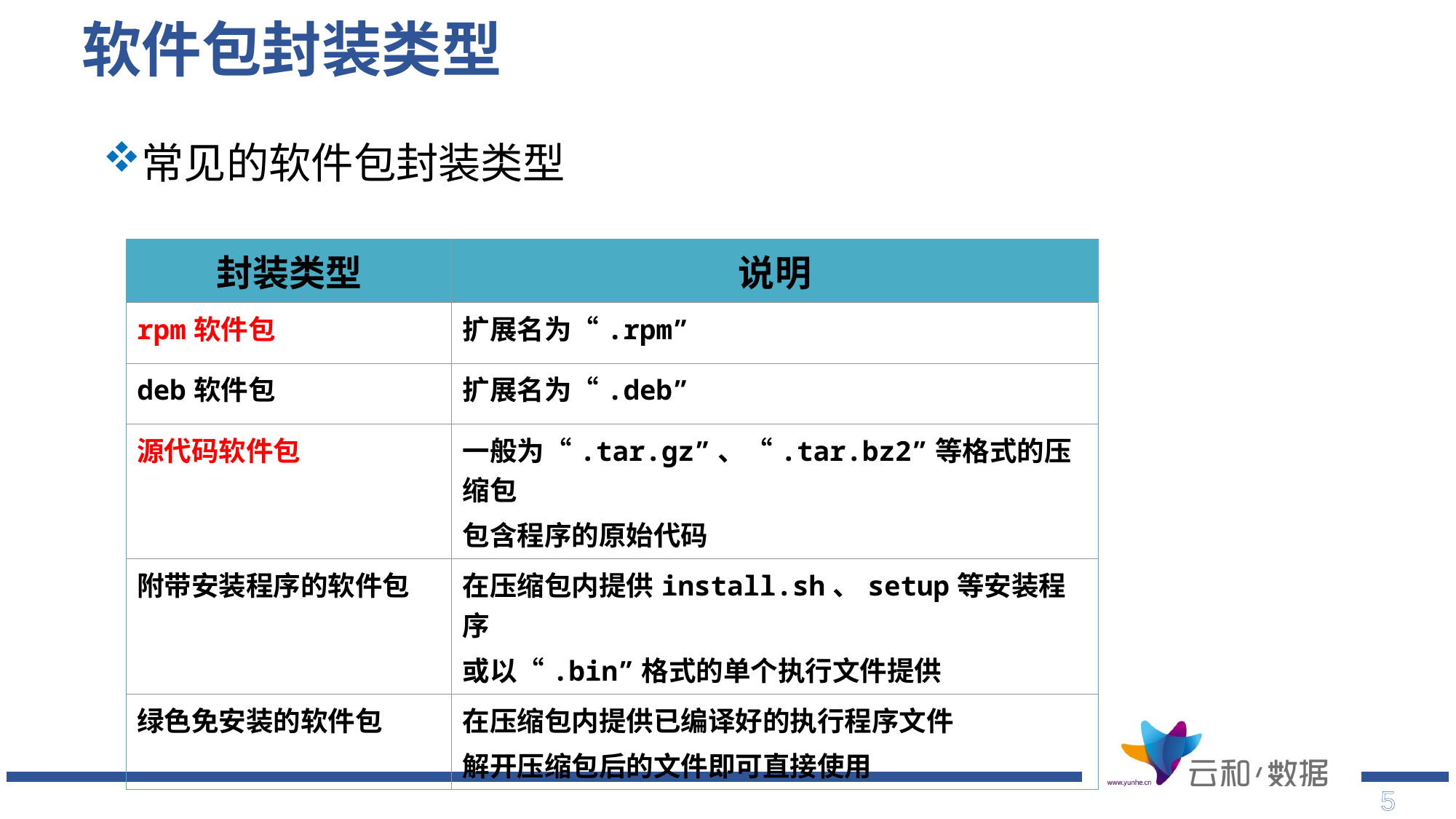

# 软件包封装类型
常见的软件包封装类型
| 封装类型 | 说明 |
| --- | --- |
| rpm软件包 | 扩展名为“.rpm” |
| deb软件包 | 扩展名为“.deb” |
| 源代码软件包 | 一般为“.tar.gz”、“.tar.bz2”等格式的压缩包 包含程序的原始代码 |
| 附带安装程序的软件包 | 在压缩包内提供install.sh、setup等安装程序 或以“.bin”格式的单个执行文件提供 |
| 绿色免安装的软件包 | 在压缩包内提供已编译好的执行程序文件 解开压缩包后的文件即可直接使用 |